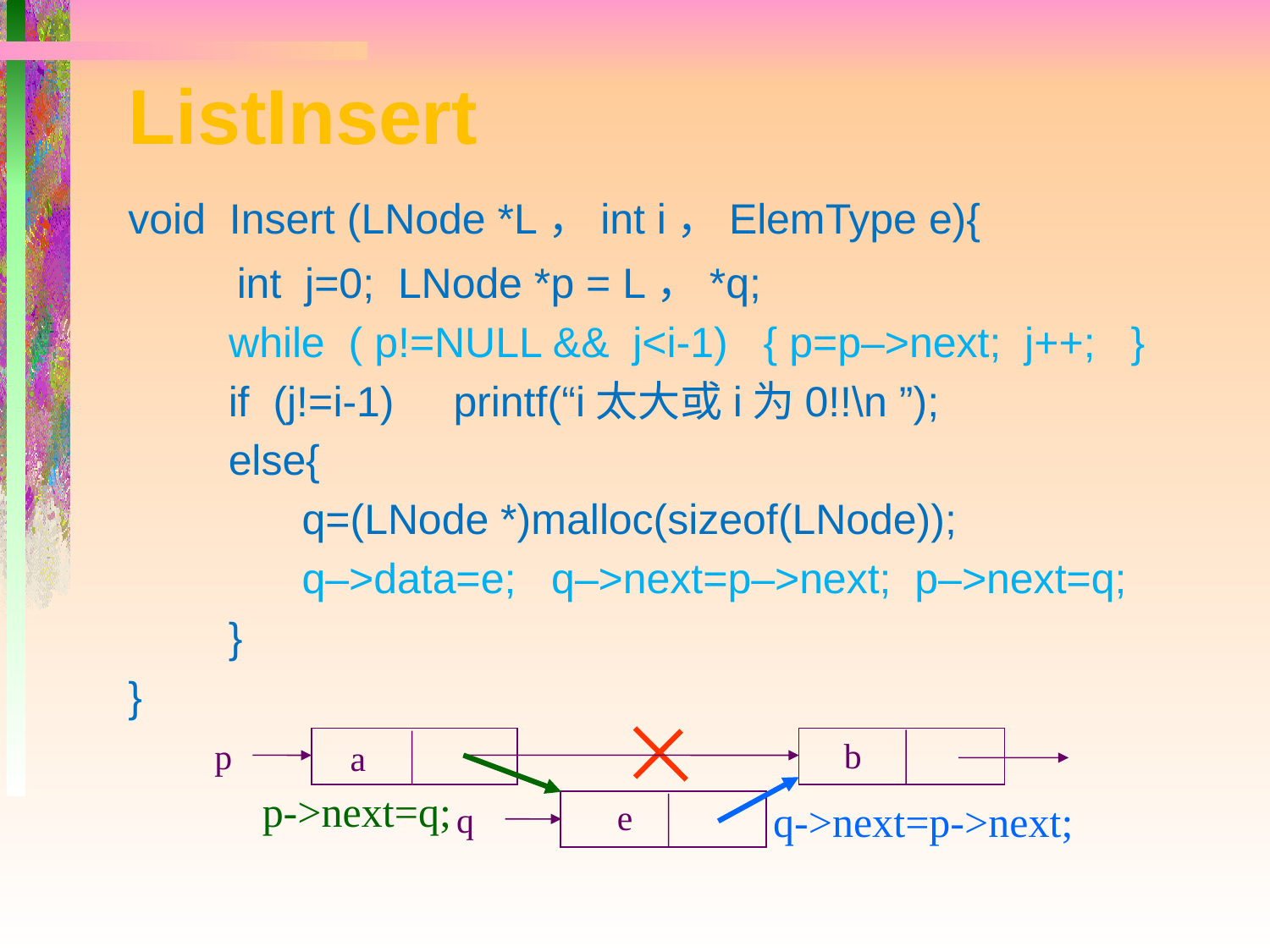

ListInsert
void  Insert (LNode *L，int i，ElemType e){
     int  j=0;  LNode *p = L，*q;
while  ( p!=NULL &&  j<i-1)   { p=p–>next;  j++;   }
if  (j!=i-1)     printf(“i太大或i为0!!\n ”);
else{
  q=(LNode *)malloc(sizeof(LNode));
  q–>data=e;   q–>next=p–>next;  p–>next=q;
}
}
b
p

a

p->next=q;
q->next=p->next;
e

q